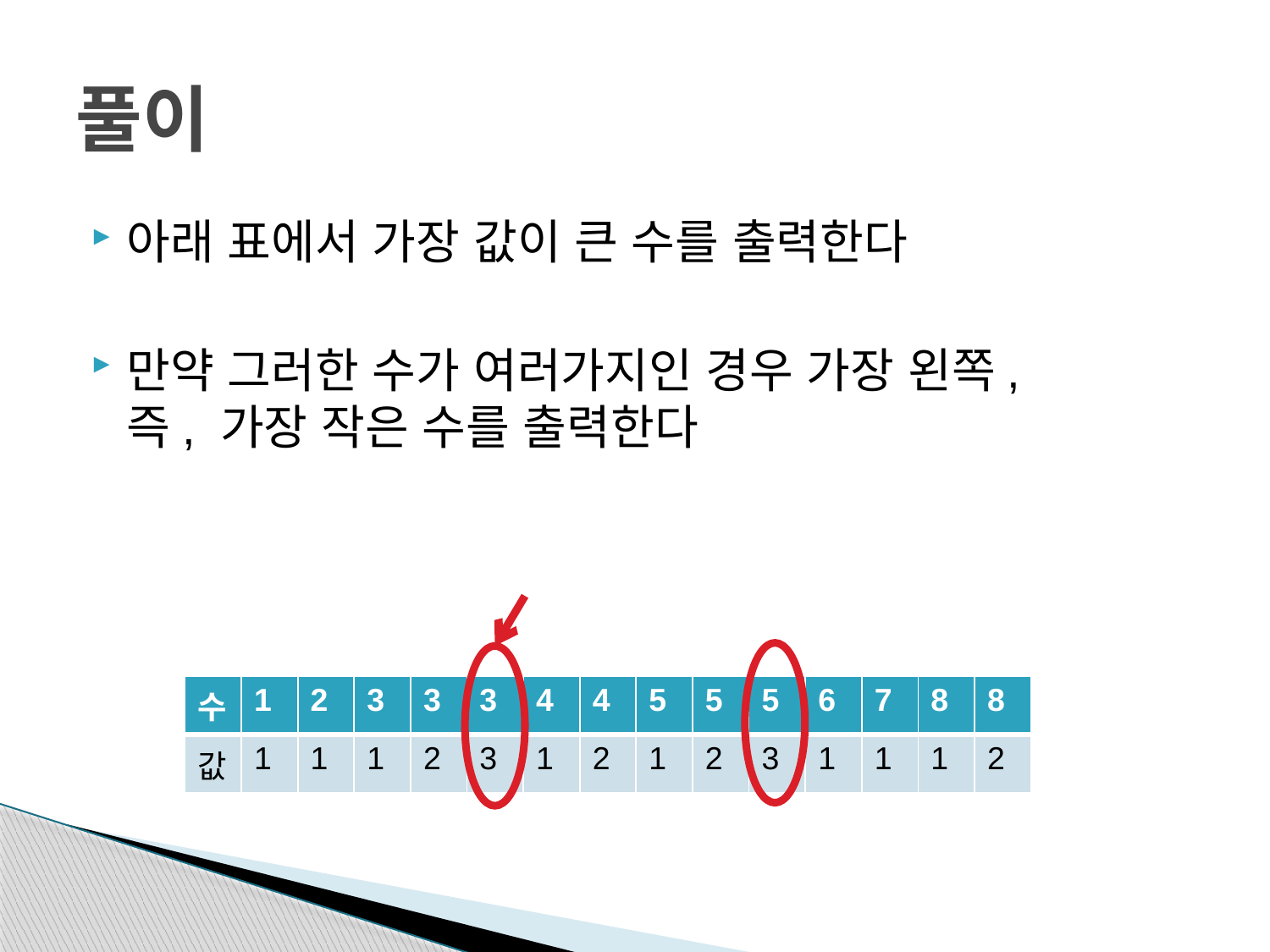

# 풀이
아래 표에서 가장 값이 큰 수를 출력한다

만약 그러한 수가 여러가지인 경우 가장 왼쪽,
즉, 가장 작은 수를 출력한다

| 수 | 1 | 2 | 3 | 3 | 3 | 4 | 4 | 5 | 5 | 5 | 6 | 7 | 8 | 8 |
| --- | --- | --- | --- | --- | --- | --- | --- | --- | --- | --- | --- | --- | --- | --- |
| 값 | 1 | 1 | 1 | 2 | 3 | 1 | 2 | 1 | 2 | 3 | 1 | 1 | 1 | 2 |